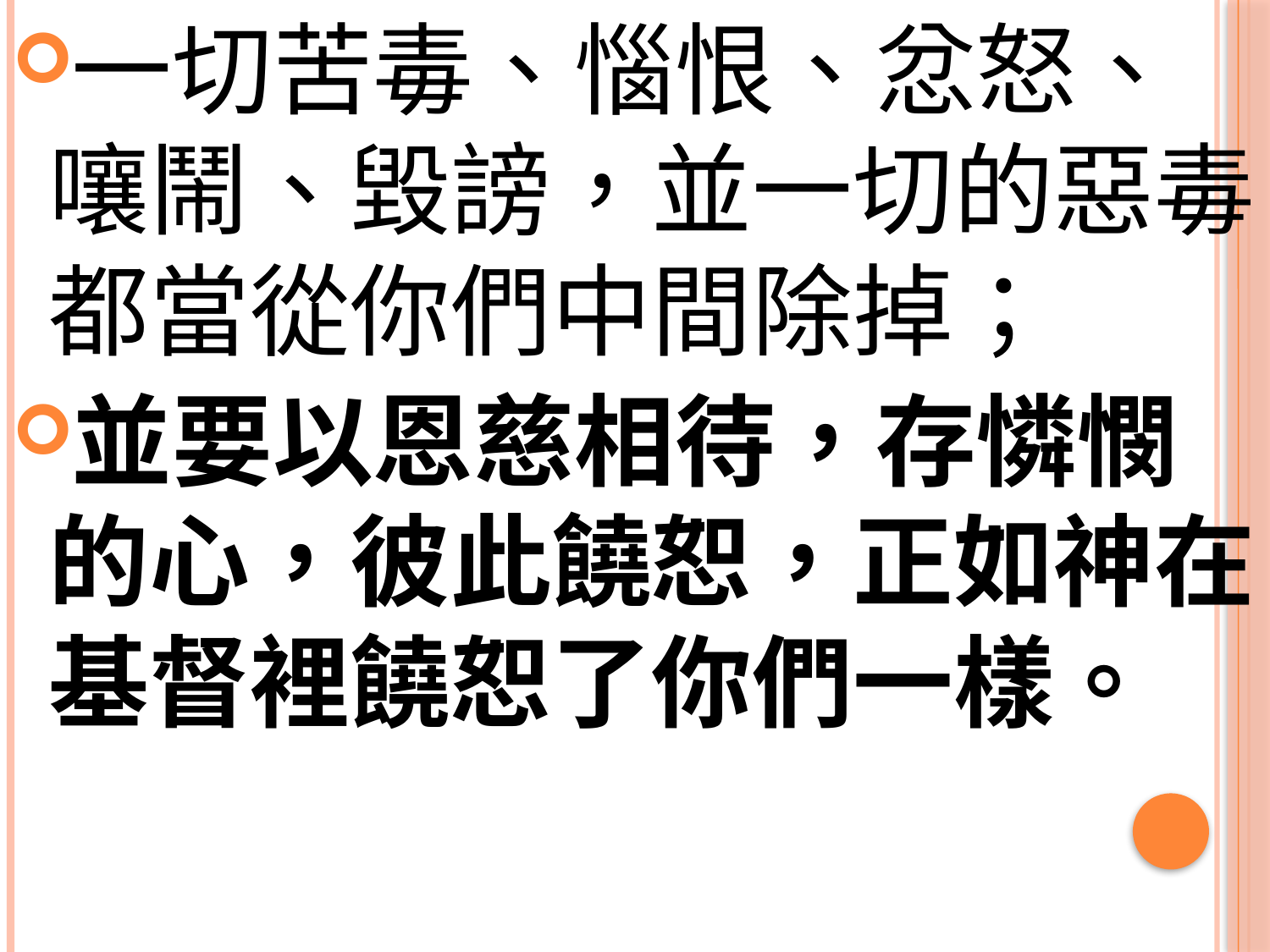

一切苦毒、惱恨、忿怒、嚷鬧、毀謗，並一切的惡毒，都當從你們中間除掉；
並要以恩慈相待，存憐憫的心，彼此饒恕，正如神在基督裡饒恕了你們一樣。